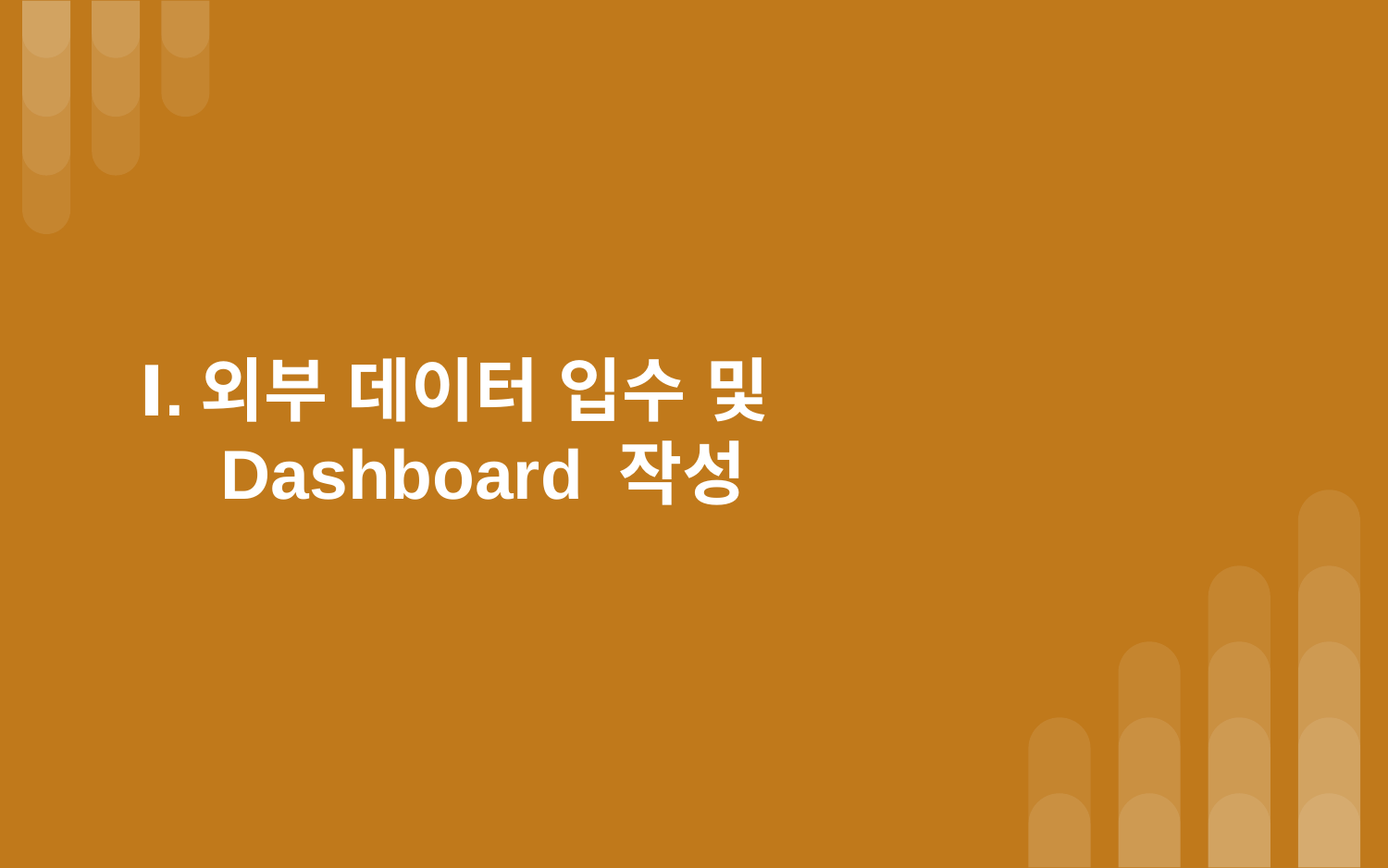

# Ⅰ.외부 데이터 입수 및 Dashboard 작성